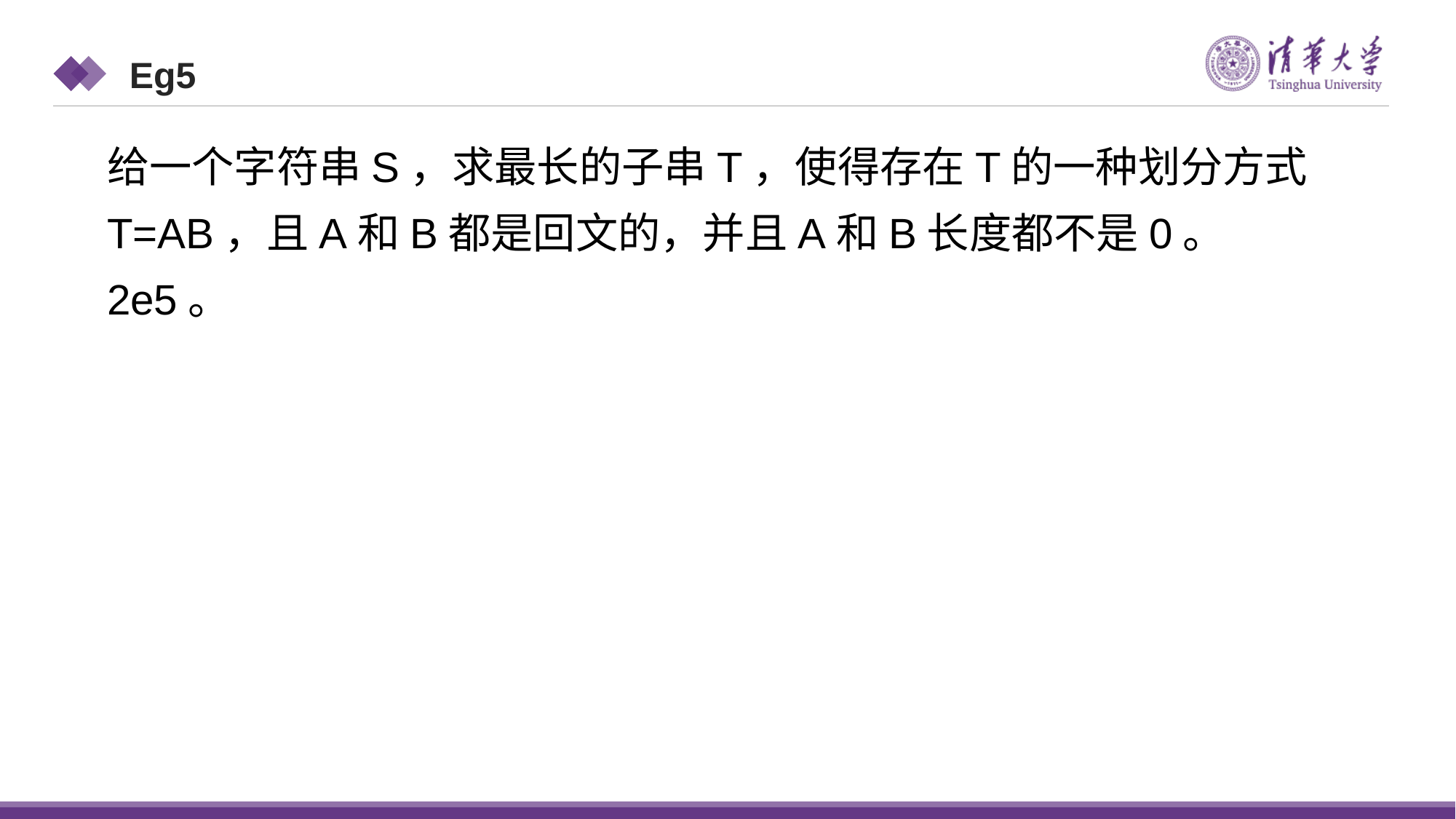

Eg5
给一个字符串S，求最长的子串T，使得存在T的一种划分方式T=AB，且A和B都是回文的，并且A和B长度都不是0。
2e5。